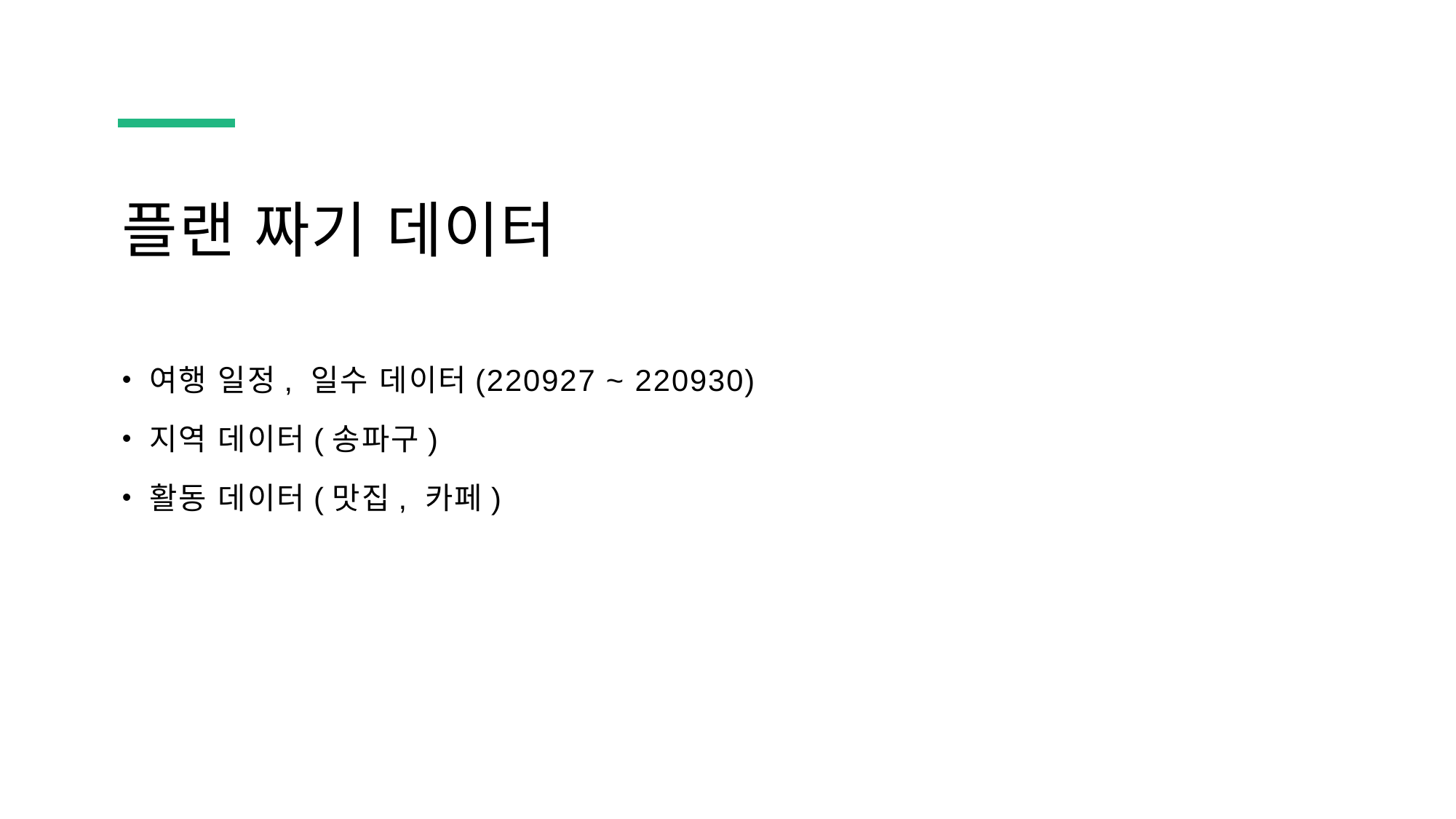

# 플랜 짜기 데이터
여행 일정, 일수 데이터(220927 ~ 220930)
지역 데이터(송파구)
활동 데이터(맛집, 카페)